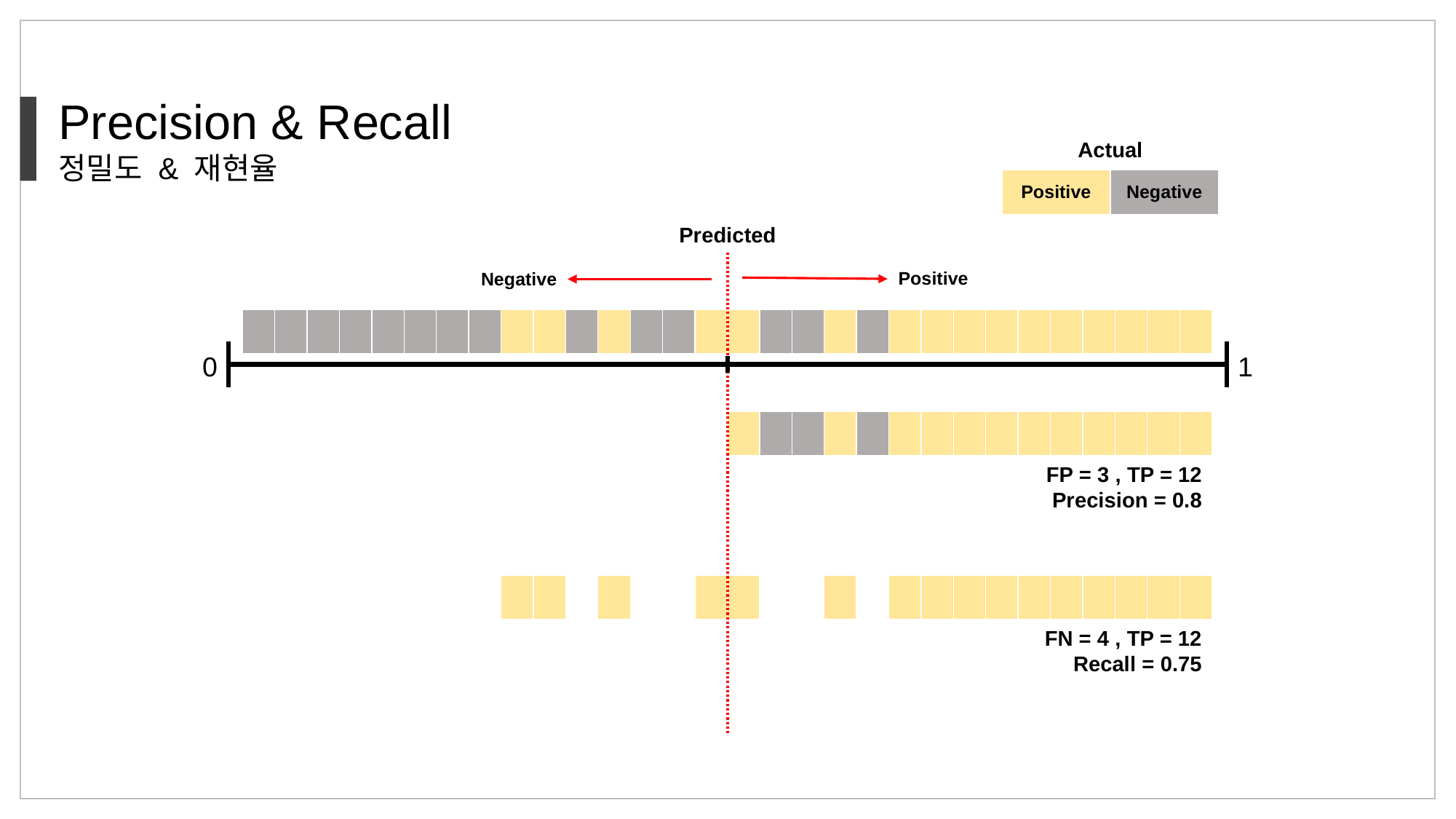

Precision & Recall
정밀도 & 재현율

Actual
| Positive | Negative |
| --- | --- |
Predicted
Positive
Negative
|  |  |  |  |  |  |  |  |  |  |  |  |  |  |  |  |  |  |  |  |  |  |  |  |  |  |  |  |  |  |
| --- | --- | --- | --- | --- | --- | --- | --- | --- | --- | --- | --- | --- | --- | --- | --- | --- | --- | --- | --- | --- | --- | --- | --- | --- | --- | --- | --- | --- | --- |
0
1
|  |  |  |  |  |  |  |  |  |  |  |  |  |  |  |  |  |  |  |  |  |  |  |  |  |  |  |  |  |  |
| --- | --- | --- | --- | --- | --- | --- | --- | --- | --- | --- | --- | --- | --- | --- | --- | --- | --- | --- | --- | --- | --- | --- | --- | --- | --- | --- | --- | --- | --- |
FP = 3 , TP = 12
Precision = 0.8
|  |  |  |  |  |  |  |  |  |  |  |  |  |  |  |  |  |  |  |  |  |  |  |  |  |  |  |  |  |  |
| --- | --- | --- | --- | --- | --- | --- | --- | --- | --- | --- | --- | --- | --- | --- | --- | --- | --- | --- | --- | --- | --- | --- | --- | --- | --- | --- | --- | --- | --- |
FN = 4 , TP = 12
Recall = 0.75